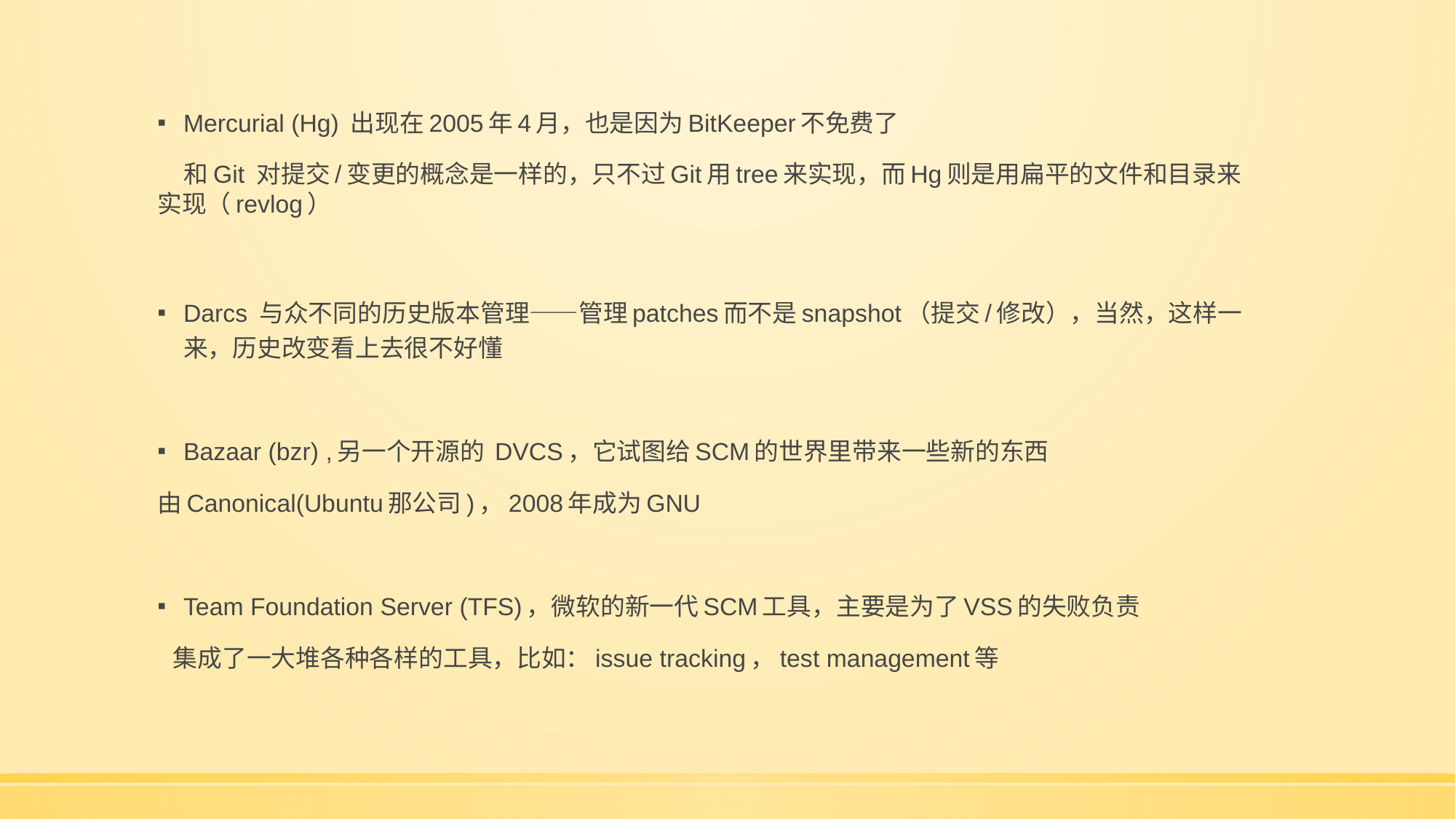

Mercurial (Hg) 出现在2005年4月，也是因为BitKeeper不免费了
    和Git 对提交/变更的概念是一样的，只不过Git用tree来实现，而Hg则是用扁平的文件和目录来实现（revlog）

Darcs 与众不同的历史版本管理——管理patches而不是snapshot（提交/修改），当然，这样一来，历史改变看上去很不好懂

Bazaar (bzr) ,另一个开源的 DVCS，它试图给SCM的世界里带来一些新的东西
由Canonical(Ubuntu那公司)，2008年成为GNU

Team Foundation Server (TFS)，微软的新一代SCM工具，主要是为了VSS的失败负责
  集成了一大堆各种各样的工具，比如：issue tracking，test management等